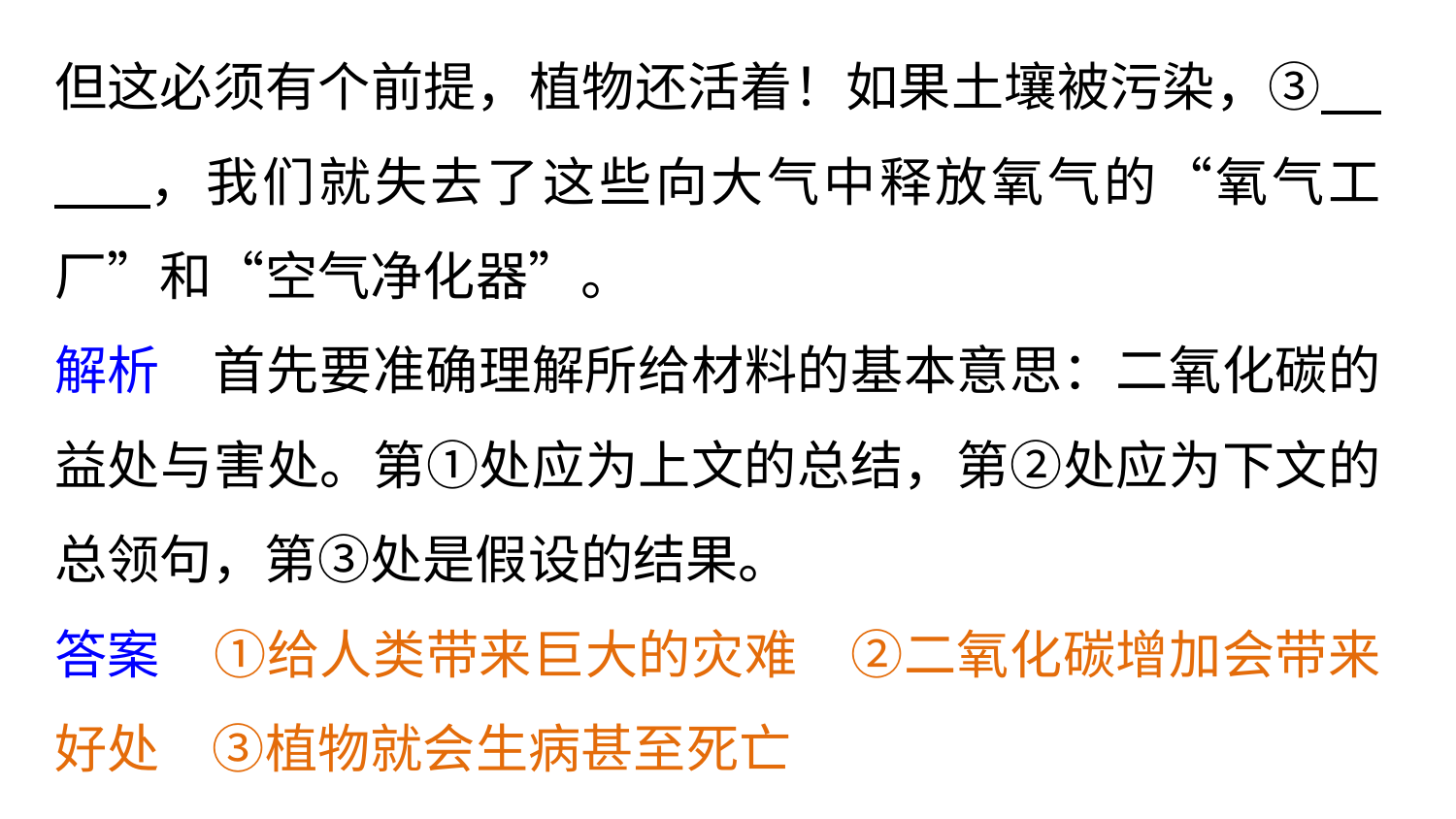

但这必须有个前提，植物还活着！如果土壤被污染，③            ，我们就失去了这些向大气中释放氧气的“氧气工厂”和“空气净化器”。
解析　首先要准确理解所给材料的基本意思：二氧化碳的益处与害处。第①处应为上文的总结，第②处应为下文的总领句，第③处是假设的结果。
答案　①给人类带来巨大的灾难　②二氧化碳增加会带来好处　③植物就会生病甚至死亡